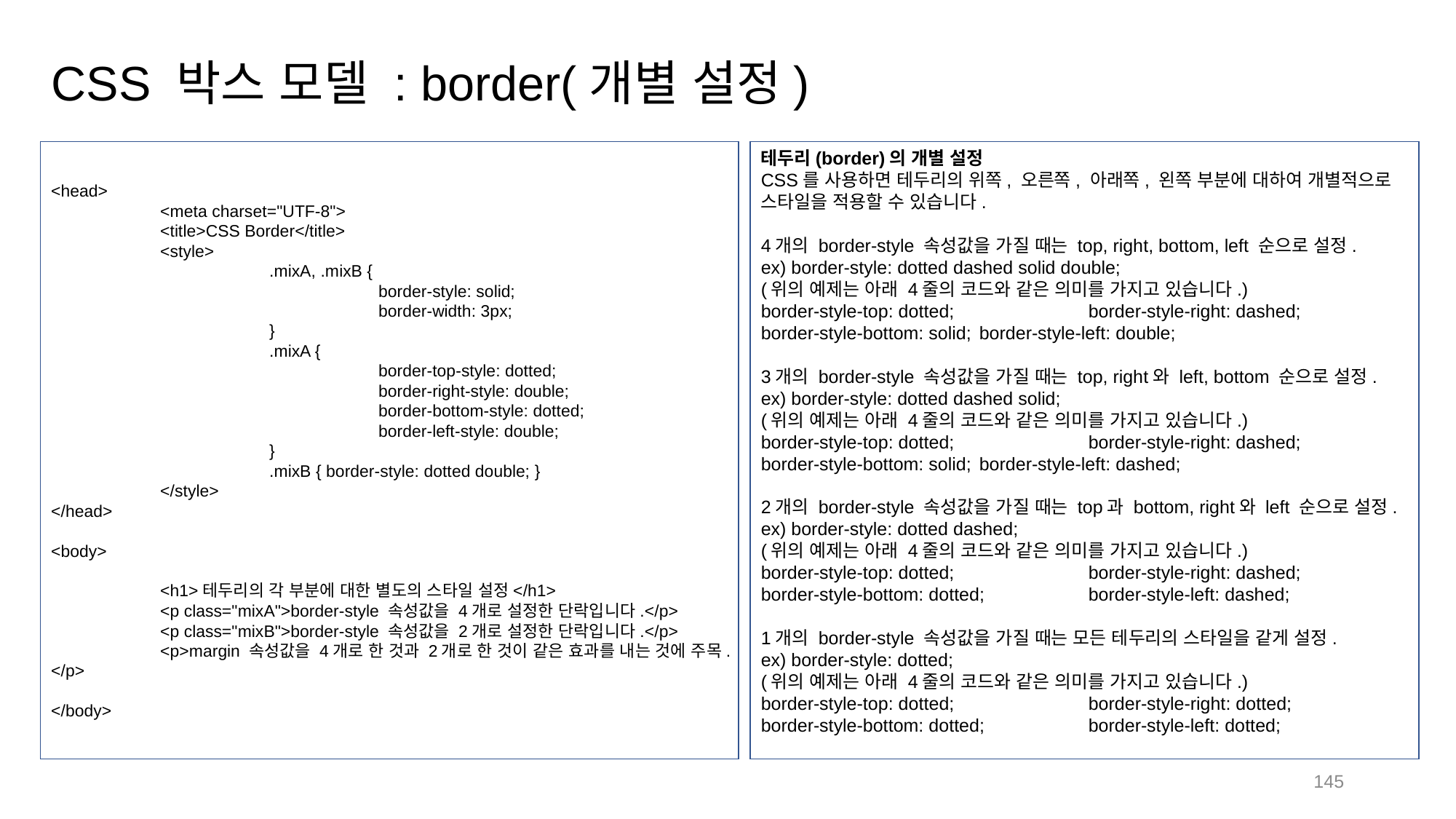

# CSS 박스 모델 : border(개별 설정)
<head>
	<meta charset="UTF-8">
	<title>CSS Border</title>
	<style>
		.mixA, .mixB {
			border-style: solid;
			border-width: 3px;
		}
		.mixA {
			border-top-style: dotted;
			border-right-style: double;
			border-bottom-style: dotted;
			border-left-style: double;
		}
		.mixB { border-style: dotted double; }
	</style>
</head>

<body>

	<h1>테두리의 각 부분에 대한 별도의 스타일 설정</h1>
	<p class="mixA">border-style 속성값을 4개로 설정한 단락입니다.</p>
	<p class="mixB">border-style 속성값을 2개로 설정한 단락입니다.</p>
	<p>margin 속성값을 4개로 한 것과 2개로 한 것이 같은 효과를 내는 것에 주목.</p>

</body>
테두리(border)의 개별 설정
CSS를 사용하면 테두리의 위쪽, 오른쪽, 아래쪽, 왼쪽 부분에 대하여 개별적으로 스타일을 적용할 수 있습니다.

4개의 border-style 속성값을 가질 때는 top, right, bottom, left 순으로 설정.
ex) border-style: dotted dashed solid double;
(위의 예제는 아래 4줄의 코드와 같은 의미를 가지고 있습니다.)
border-style-top: dotted;		border-style-right: dashed;
border-style-bottom: solid;	border-style-left: double;

3개의 border-style 속성값을 가질 때는 top, right와 left, bottom 순으로 설정.
ex) border-style: dotted dashed solid;
(위의 예제는 아래 4줄의 코드와 같은 의미를 가지고 있습니다.)
border-style-top: dotted;		border-style-right: dashed;
border-style-bottom: solid;	border-style-left: dashed;

2개의 border-style 속성값을 가질 때는 top과 bottom, right와 left 순으로 설정.
ex) border-style: dotted dashed;
(위의 예제는 아래 4줄의 코드와 같은 의미를 가지고 있습니다.)
border-style-top: dotted;		border-style-right: dashed;
border-style-bottom: dotted;	border-style-left: dashed;

1개의 border-style 속성값을 가질 때는 모든 테두리의 스타일을 같게 설정.
ex) border-style: dotted;
(위의 예제는 아래 4줄의 코드와 같은 의미를 가지고 있습니다.)
border-style-top: dotted;		border-style-right: dotted;
border-style-bottom: dotted;	border-style-left: dotted;

145